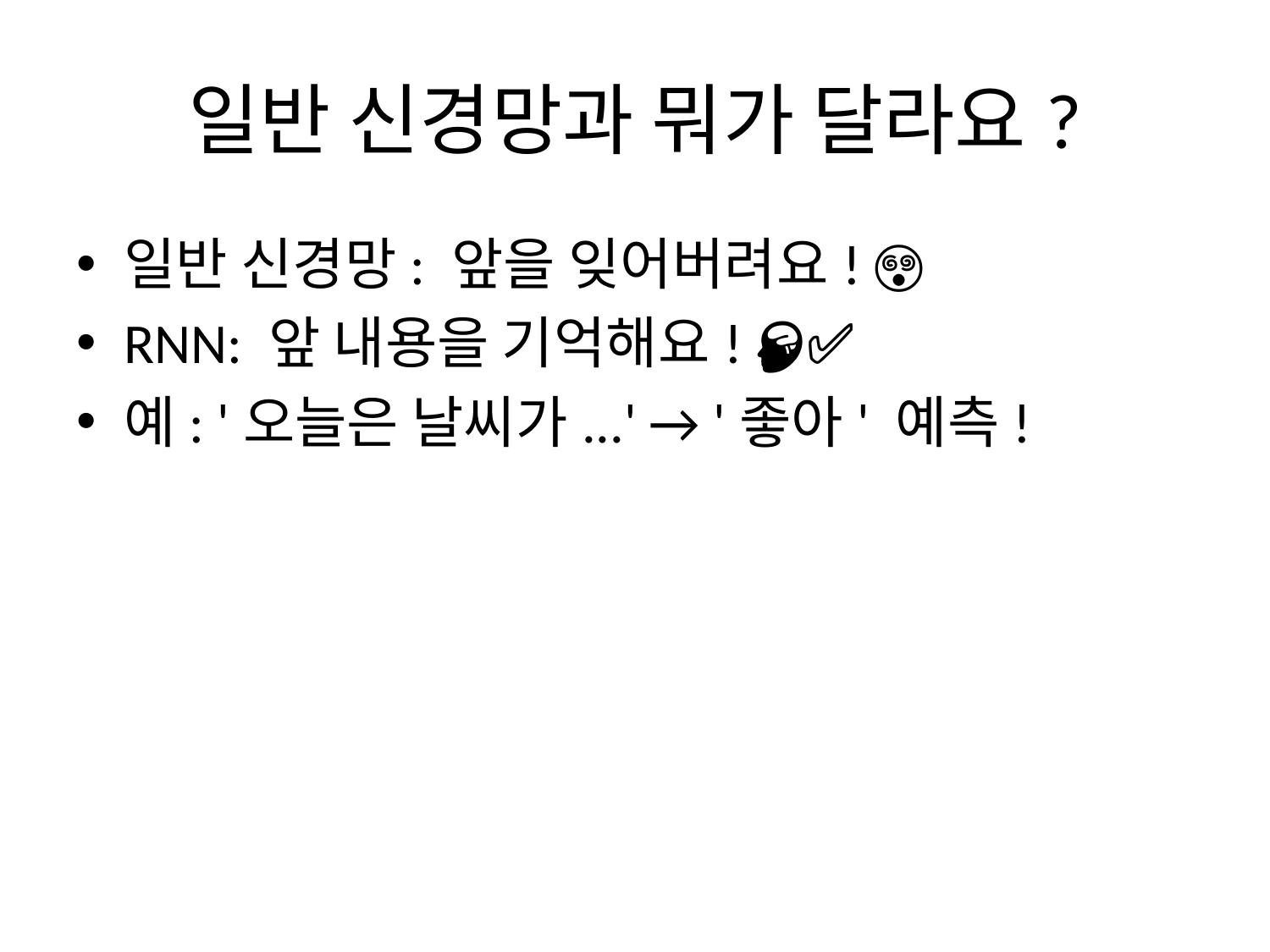

# 일반 신경망과 뭐가 달라요?
일반 신경망: 앞을 잊어버려요! 😵
RNN: 앞 내용을 기억해요! 🧠✅
예: '오늘은 날씨가...' → '좋아' 예측!